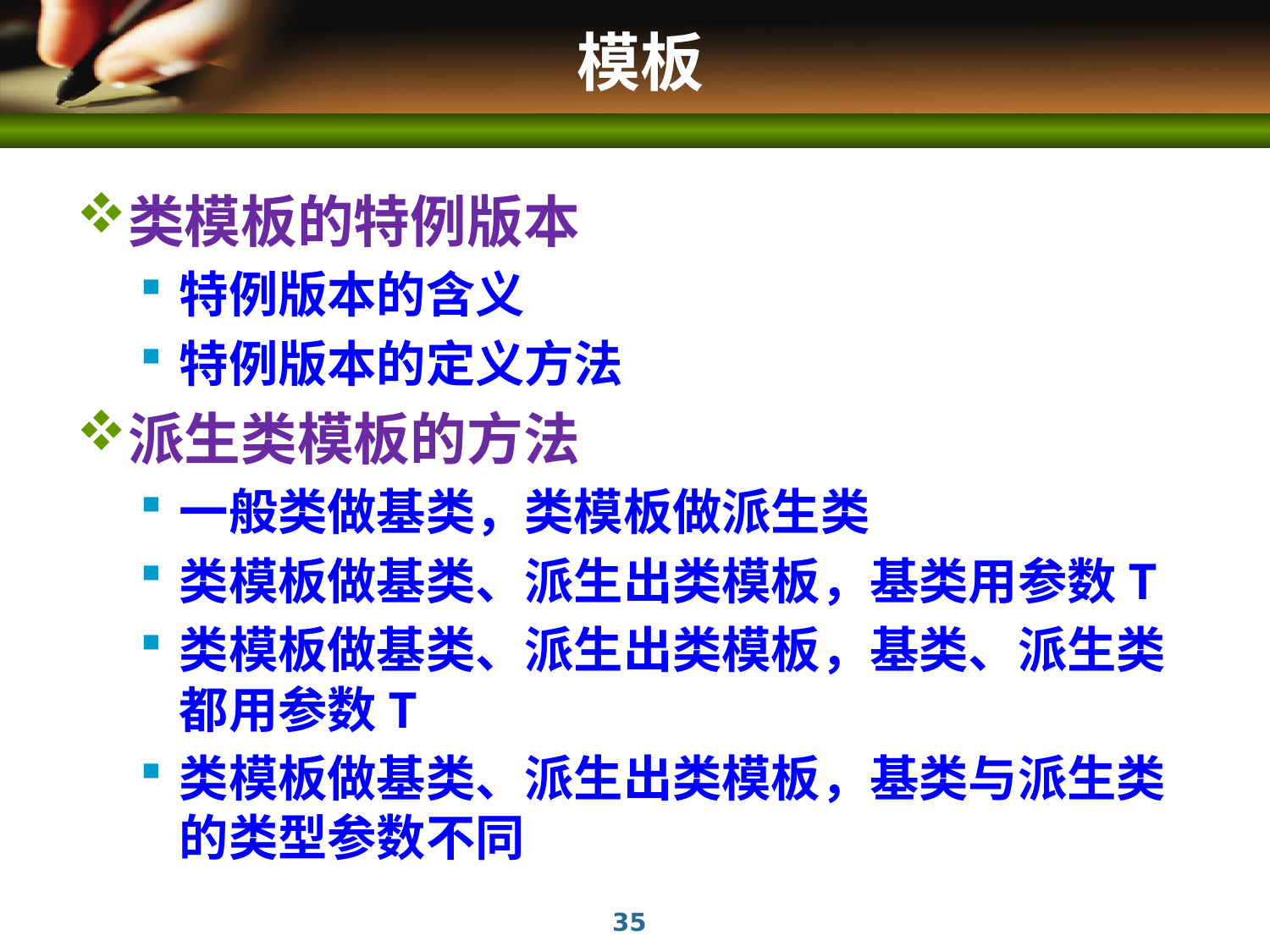

# 模板
类模板的特例版本
特例版本的含义
特例版本的定义方法
派生类模板的方法
一般类做基类，类模板做派生类
类模板做基类、派生出类模板，基类用参数T
类模板做基类、派生出类模板，基类、派生类都用参数T
类模板做基类、派生出类模板，基类与派生类的类型参数不同
35